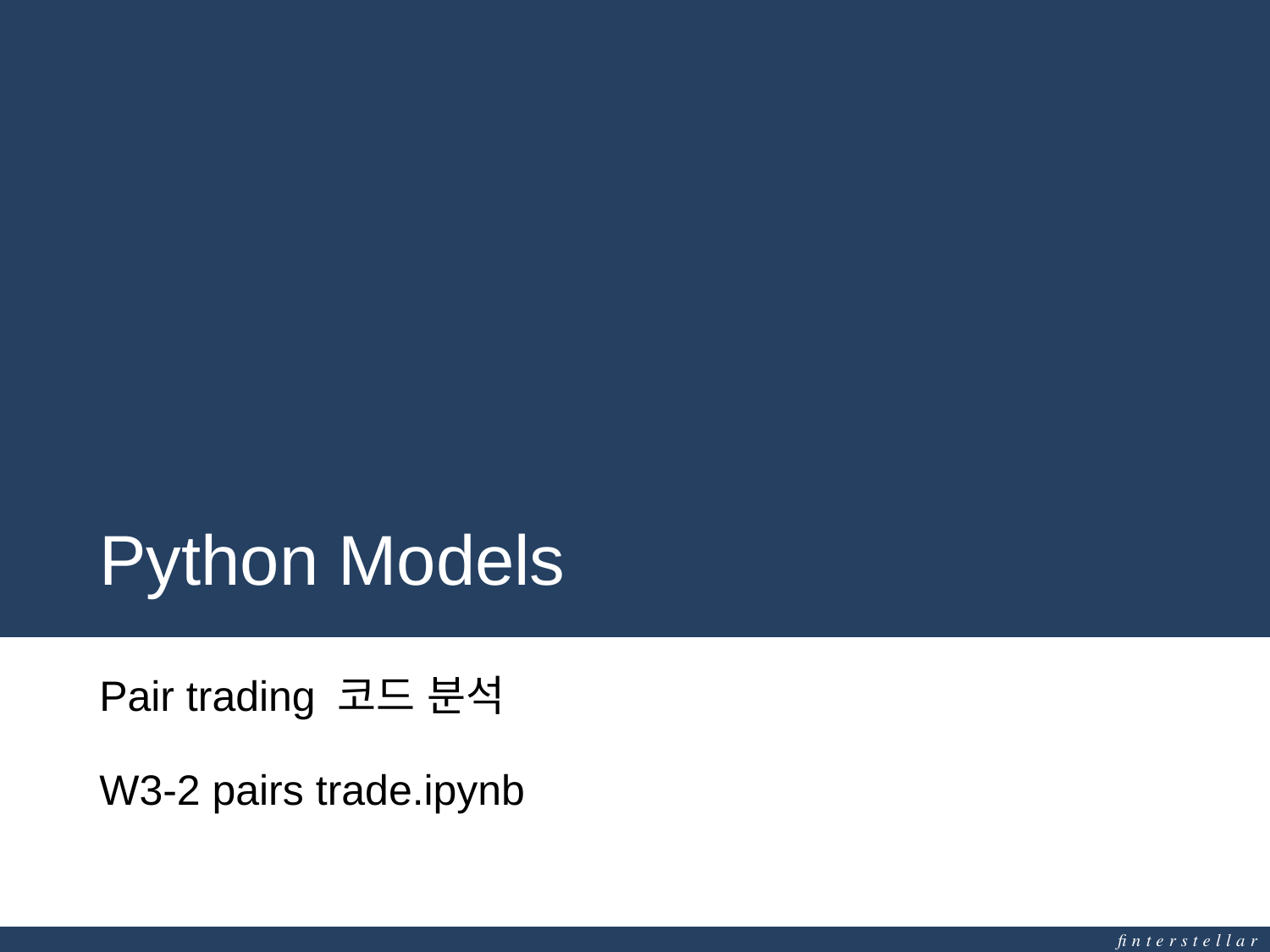

# Python Models
Pair trading 코드 분석
W3-2 pairs trade.ipynb